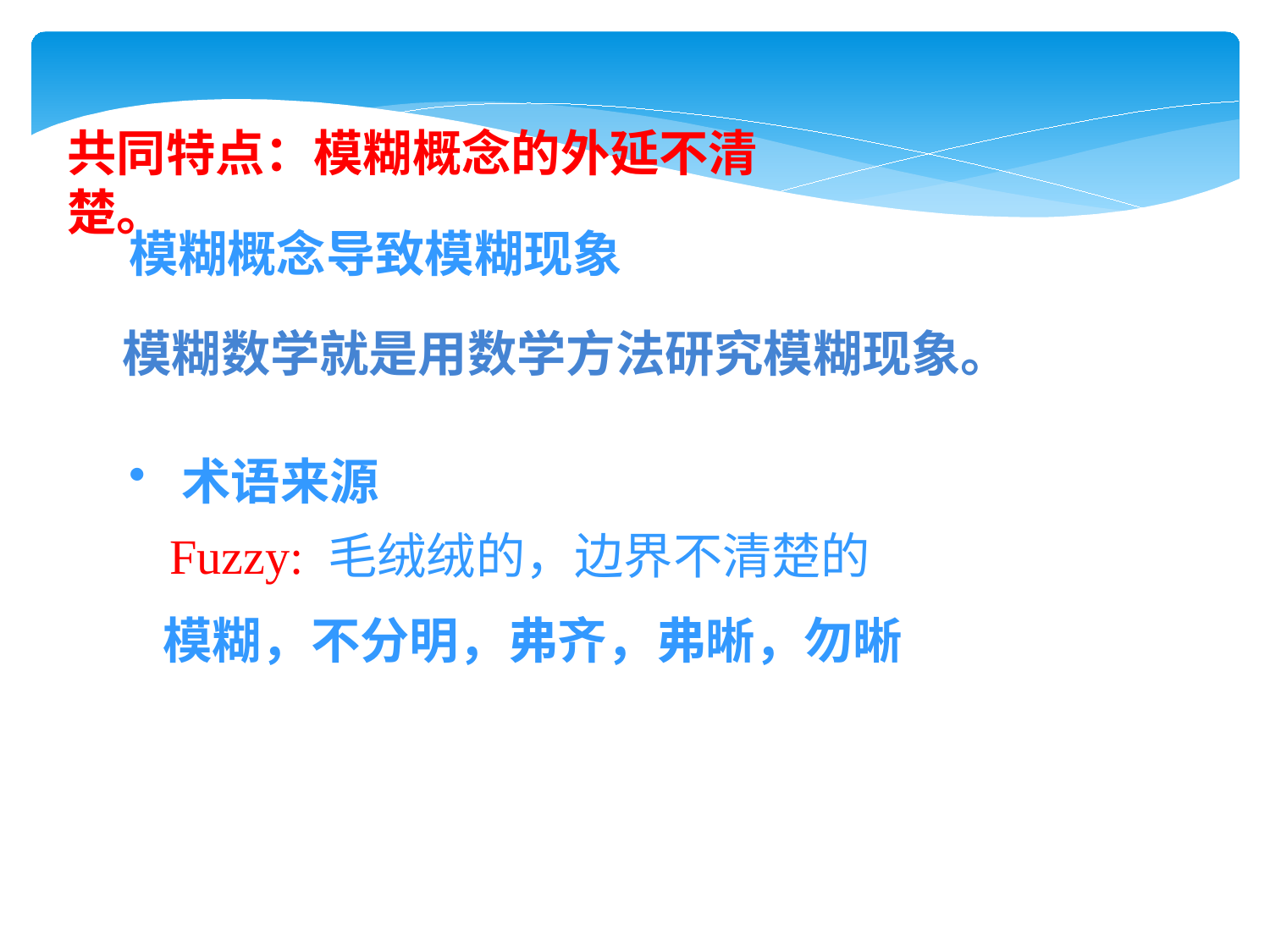

共同特点：模糊概念的外延不清楚。
模糊概念导致模糊现象
模糊数学就是用数学方法研究模糊现象。
 术语来源
Fuzzy: 毛绒绒的，边界不清楚的
模糊，不分明，弗齐，弗晰，勿晰